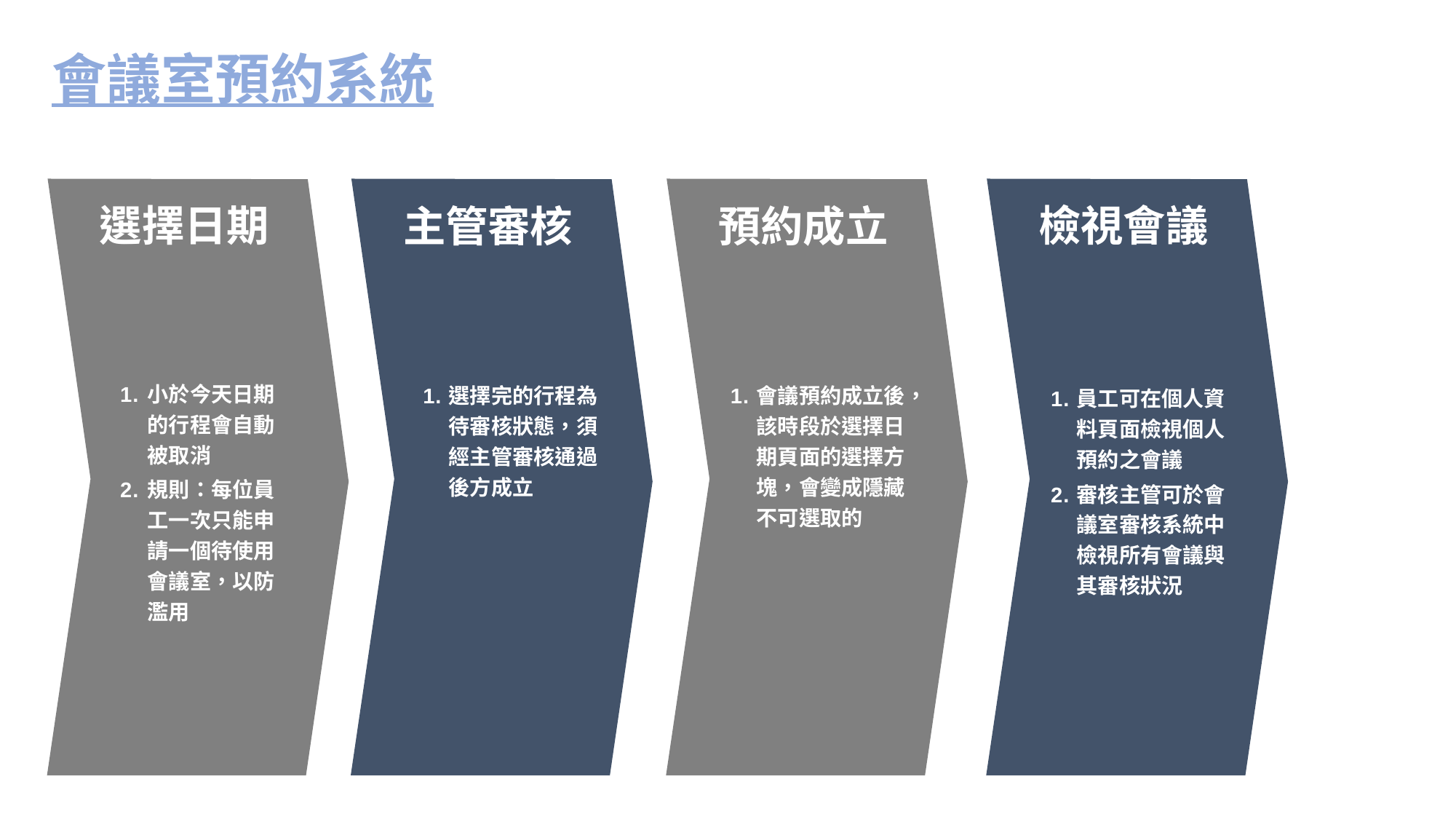

會議室預約系統

選擇日期
檢視會議
主管審核
預約成立
小於今天日期的行程會自動被取消
規則：每位員工一次只能申請一個待使用會議室，以防濫用
選擇完的行程為待審核狀態，須經主管審核通過後方成立
會議預約成立後，該時段於選擇日期頁面的選擇方塊，會變成隱藏不可選取的
員工可在個人資料頁面檢視個人預約之會議
審核主管可於會議室審核系統中檢視所有會議與其審核狀況